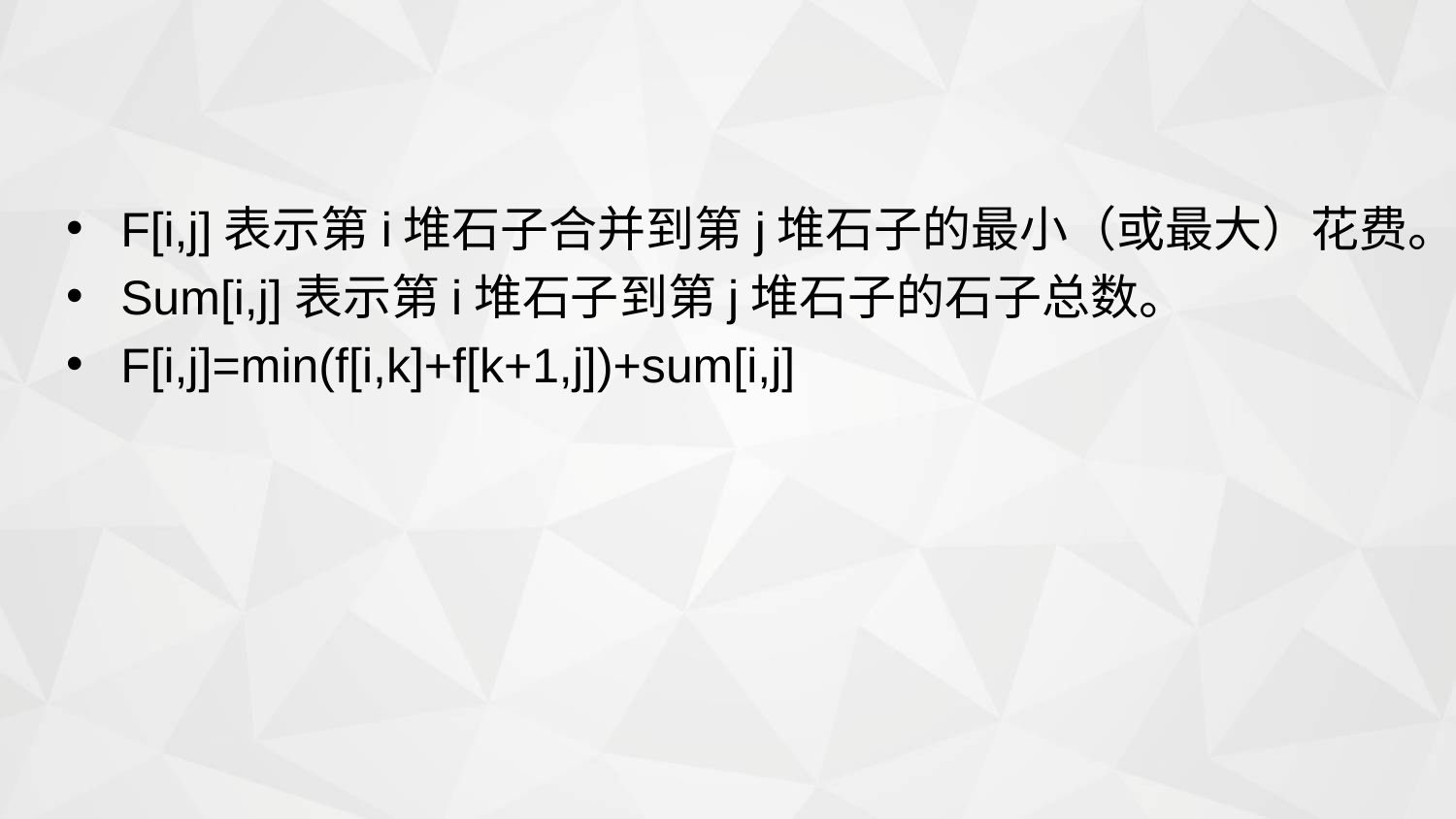

#
F[i,j]表示第i堆石子合并到第j堆石子的最小（或最大）花费。
Sum[i,j]表示第i堆石子到第j堆石子的石子总数。
F[i,j]=min(f[i,k]+f[k+1,j])+sum[i,j]